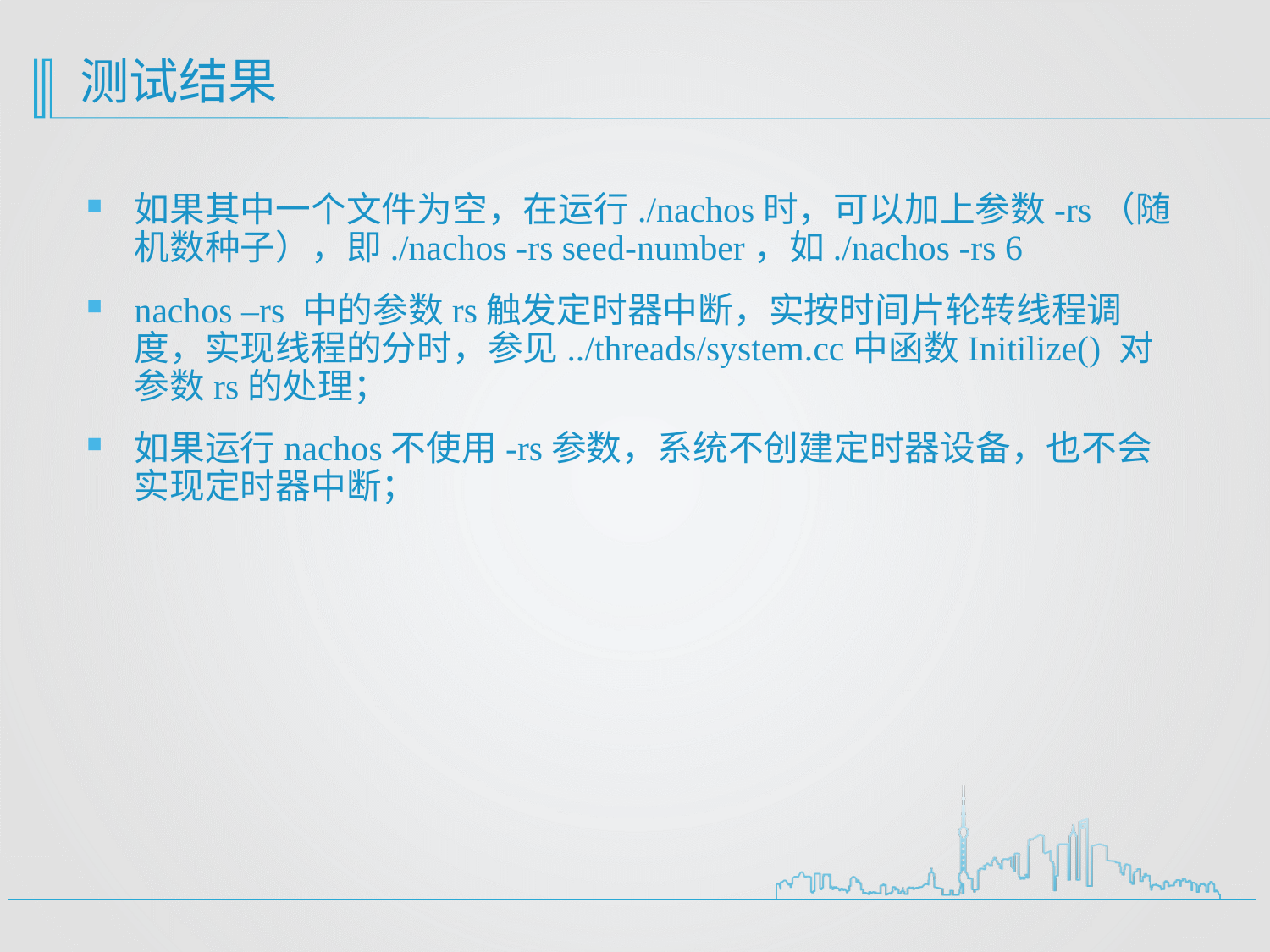

# 测试结果
如果其中一个文件为空，在运行./nachos时，可以加上参数-rs（随机数种子），即./nachos -rs seed-number，如./nachos -rs 6
nachos –rs 中的参数rs触发定时器中断，实按时间片轮转线程调度，实现线程的分时，参见../threads/system.cc中函数Initilize() 对参数rs的处理；
如果运行nachos不使用-rs参数，系统不创建定时器设备，也不会实现定时器中断；